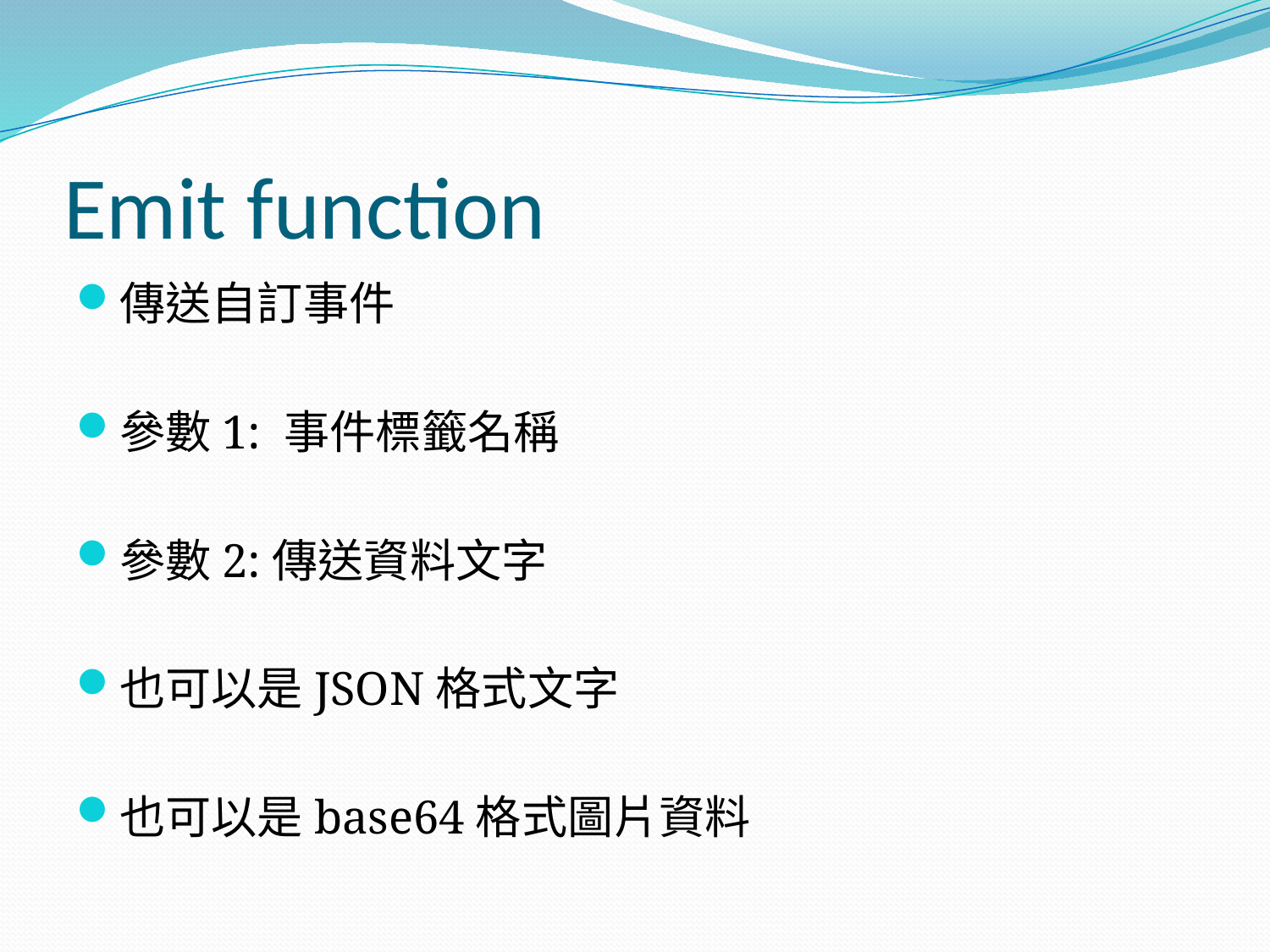

# Emit function
傳送自訂事件

參數1: 事件標籤名稱

參數2:傳送資料文字

也可以是JSON格式文字

也可以是base64格式圖片資料